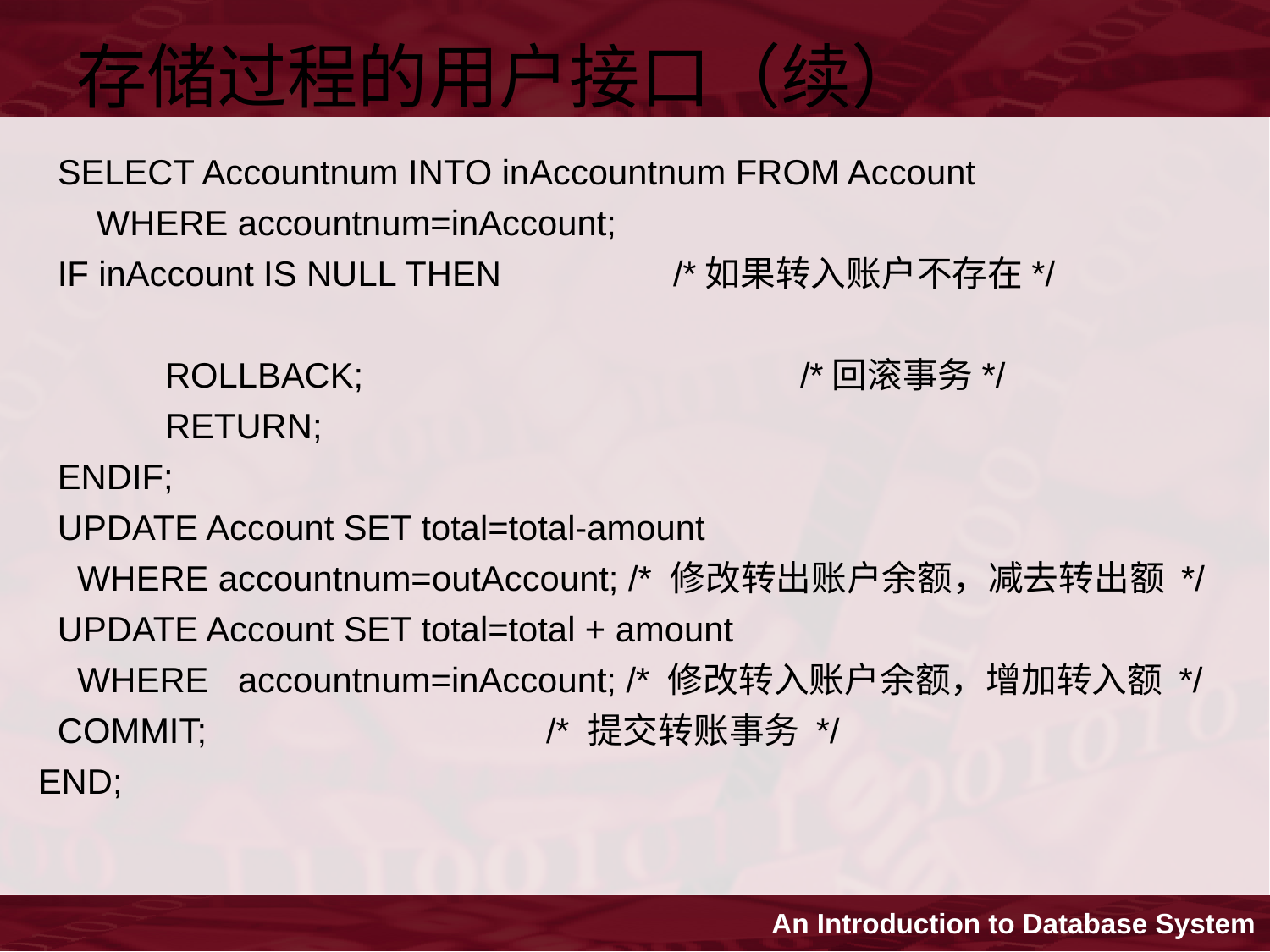

存储过程的用户接口（续）
  SELECT Accountnum INTO inAccountnum FROM Account
      WHERE accountnum=inAccount;
  IF inAccount IS NULL THEN  		/*如果转入账户不存在*/
	ROLLBACK; 	         	 		/*回滚事务*/
	RETURN;
  ENDIF;
  UPDATE Account SET total=total-amount
    WHERE accountnum=outAccount; /* 修改转出账户余额，减去转出额 */
  UPDATE Account SET total=total + amount
    WHERE   accountnum=inAccount; /* 修改转入账户余额，增加转入额 */
  COMMIT;                       	/* 提交转账事务 */
END;